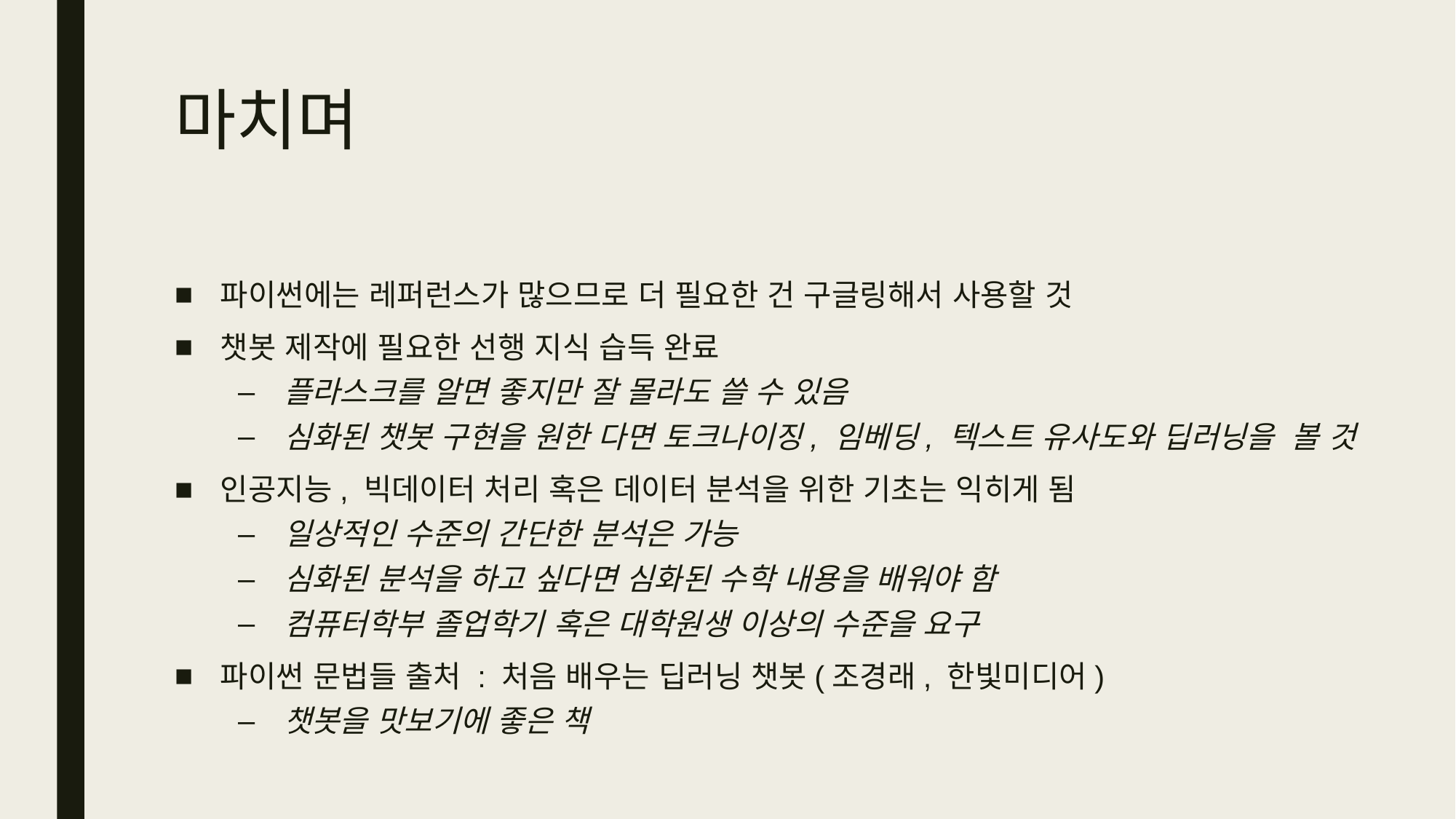

# 마치며
파이썬에는 레퍼런스가 많으므로 더 필요한 건 구글링해서 사용할 것
챗봇 제작에 필요한 선행 지식 습득 완료
플라스크를 알면 좋지만 잘 몰라도 쓸 수 있음
심화된 챗봇 구현을 원한 다면 토크나이징, 임베딩, 텍스트 유사도와 딥러닝을  볼 것
인공지능, 빅데이터 처리 혹은 데이터 분석을 위한 기초는 익히게 됨
일상적인 수준의 간단한 분석은 가능
심화된 분석을 하고 싶다면 심화된 수학 내용을 배워야 함
컴퓨터학부 졸업학기 혹은 대학원생 이상의 수준을 요구
파이썬 문법들 출처 : 처음 배우는 딥러닝 챗봇(조경래, 한빛미디어)
챗봇을 맛보기에 좋은 책